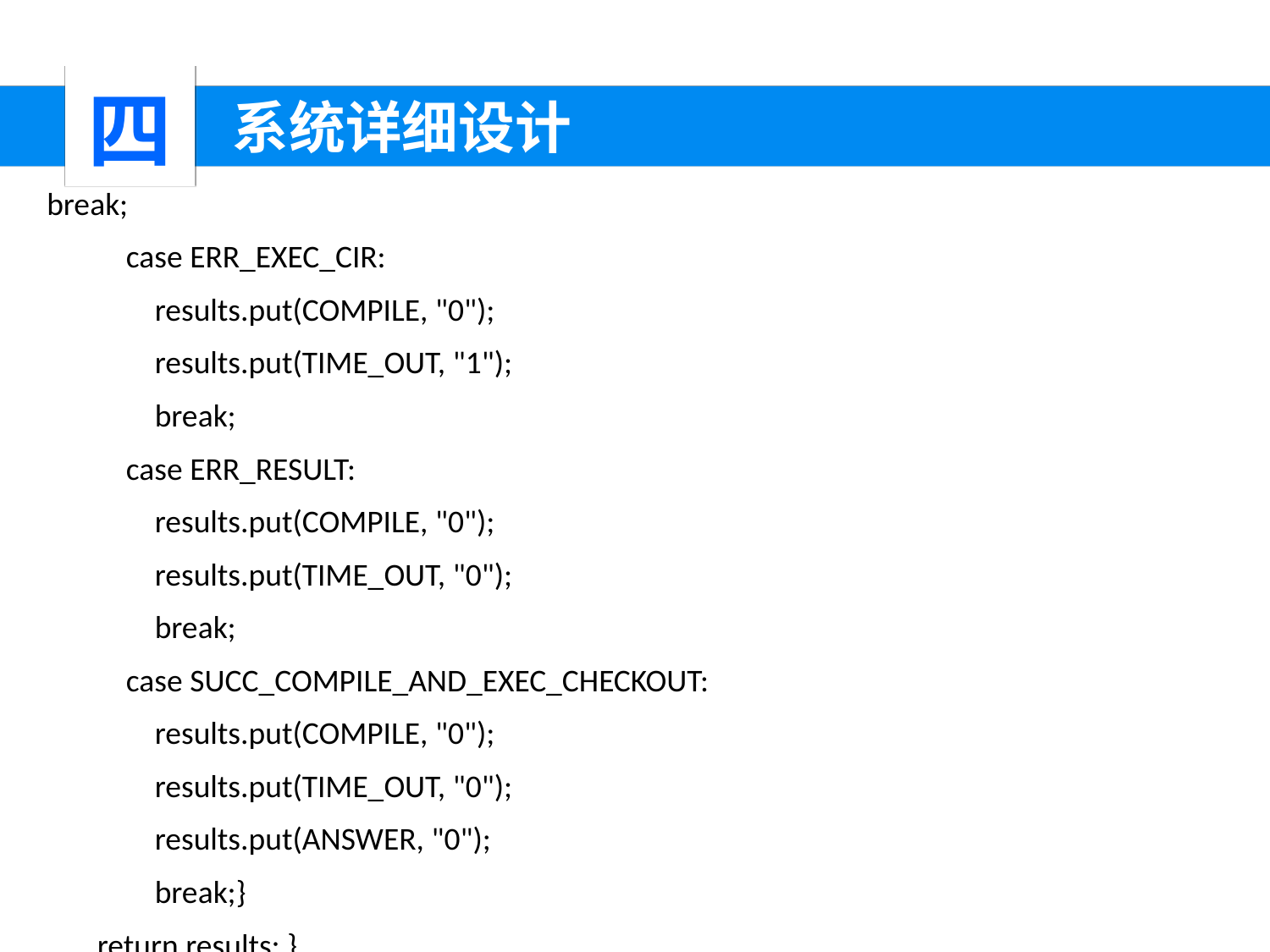

四
                系统详细设计
 break;
            case ERR_EXEC_CIR:
                results.put(COMPILE, "0");
                results.put(TIME_OUT, "1");
                break;
            case ERR_RESULT:
                results.put(COMPILE, "0");
                results.put(TIME_OUT, "0");
                break;
            case SUCC_COMPILE_AND_EXEC_CHECKOUT:
                results.put(COMPILE, "0");
                results.put(TIME_OUT, "0");
                results.put(ANSWER, "0");
                break;}
        return results; }